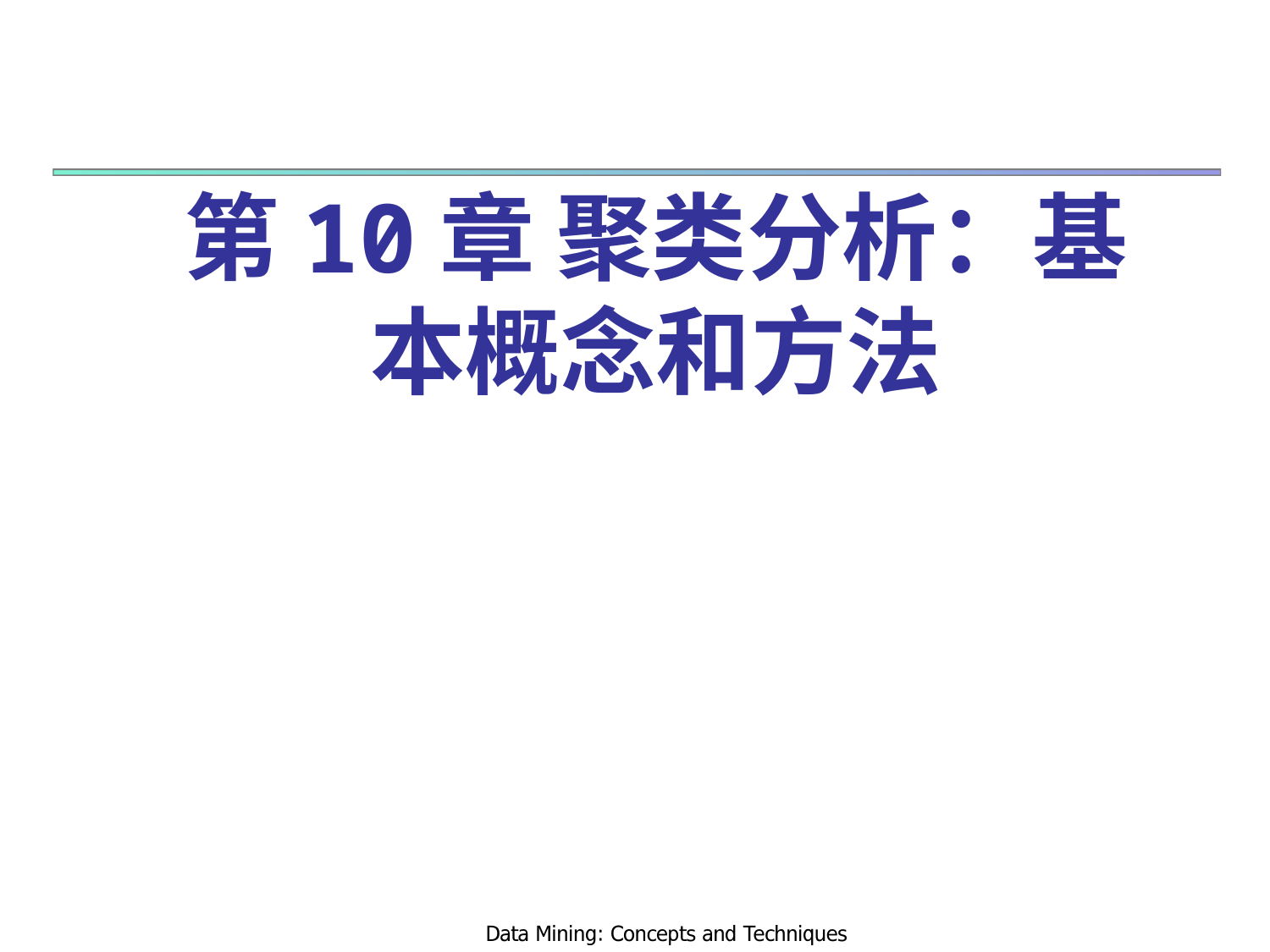

第10章 聚类分析：基本概念和方法

Data Mining: Concepts and Techniques
1